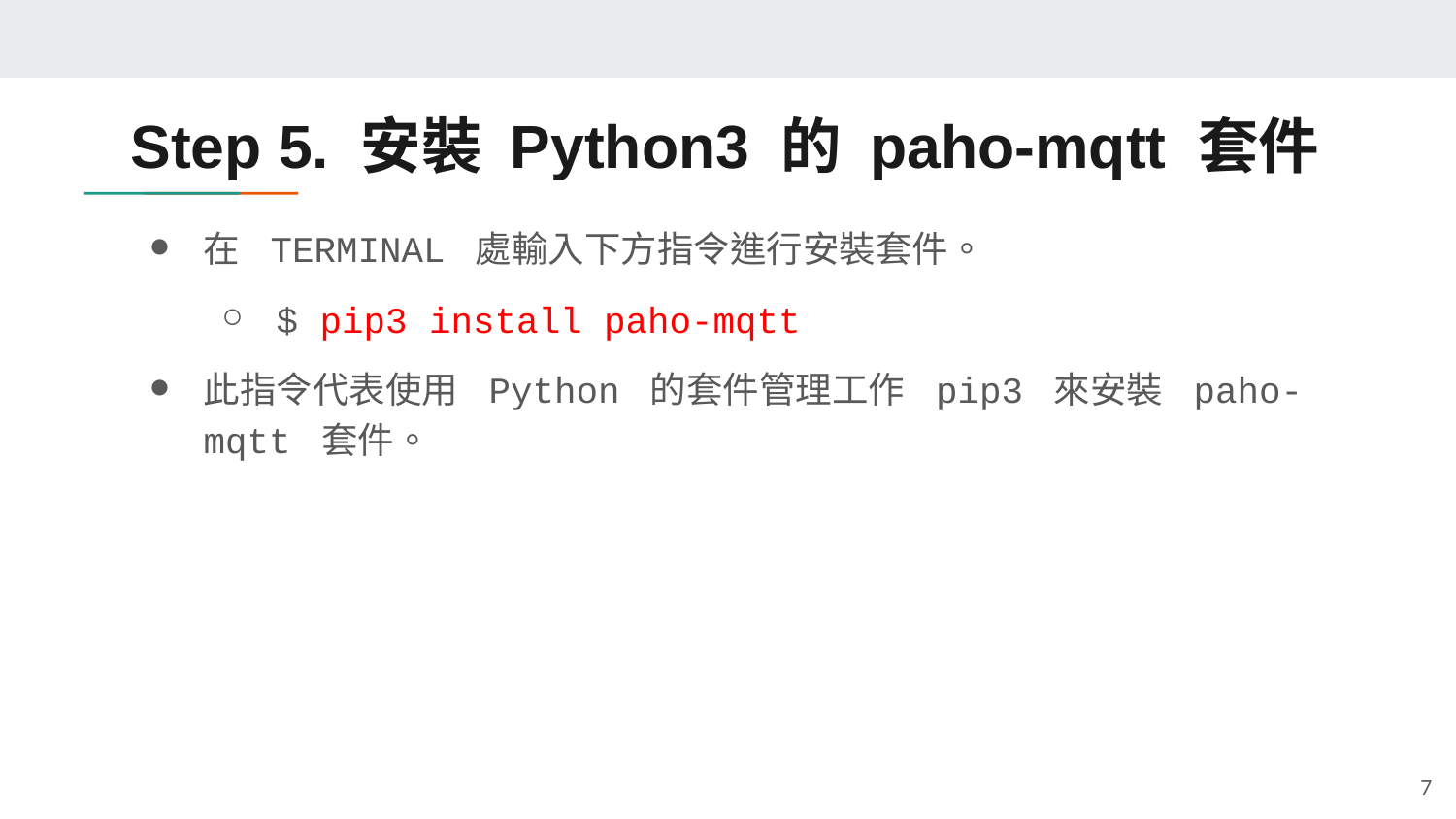

# Step 5. 安裝 Python3 的 paho-mqtt 套件
在 TERMINAL 處輸入下方指令進行安裝套件。
$ pip3 install paho-mqtt
此指令代表使用 Python 的套件管理工作 pip3 來安裝 paho-mqtt 套件。

7